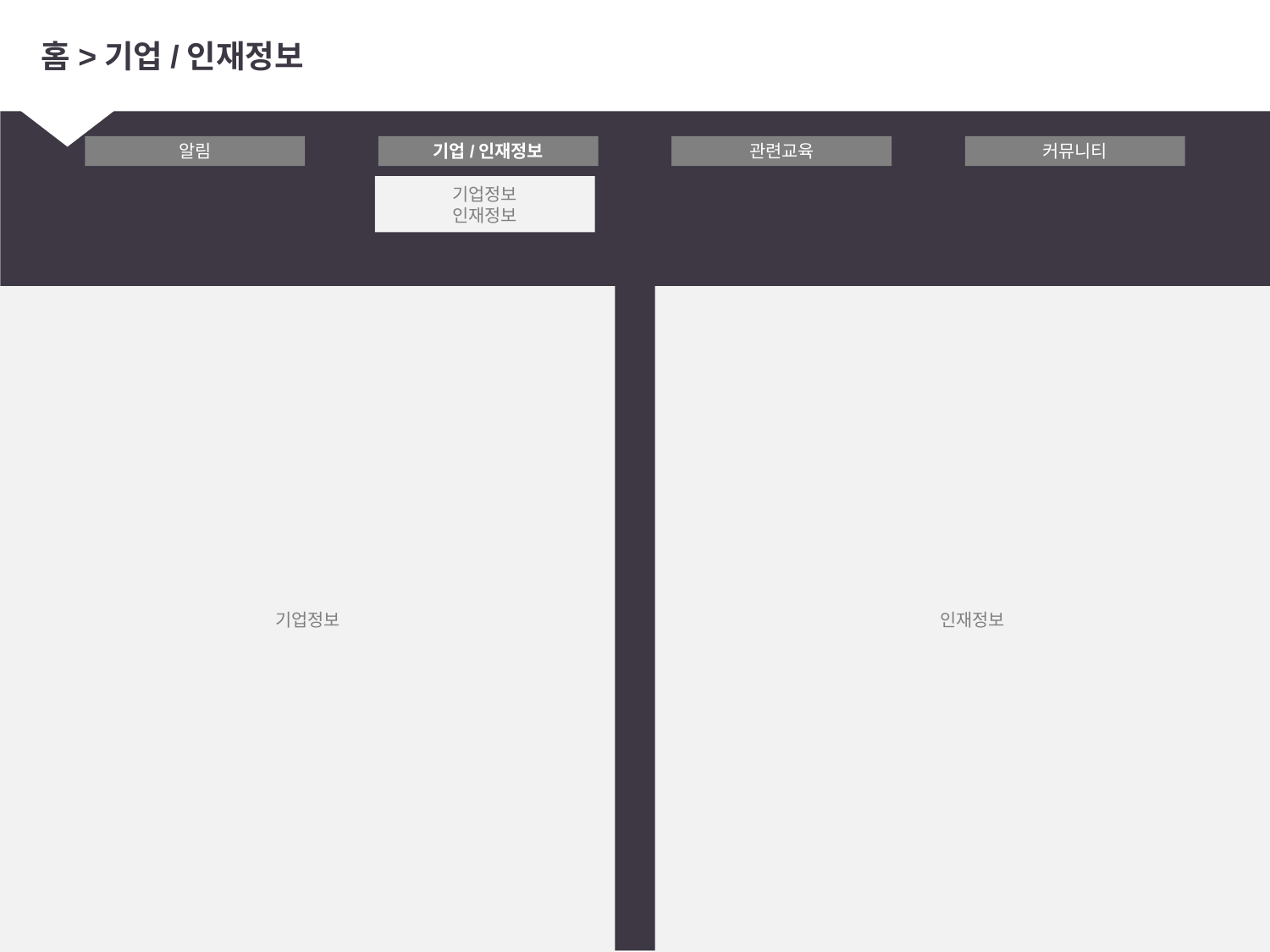

# 홈>기업/인재정보
알림
기업/인재정보
관련교육
커뮤니티
기업정보
인재정보
기업정보
인재정보